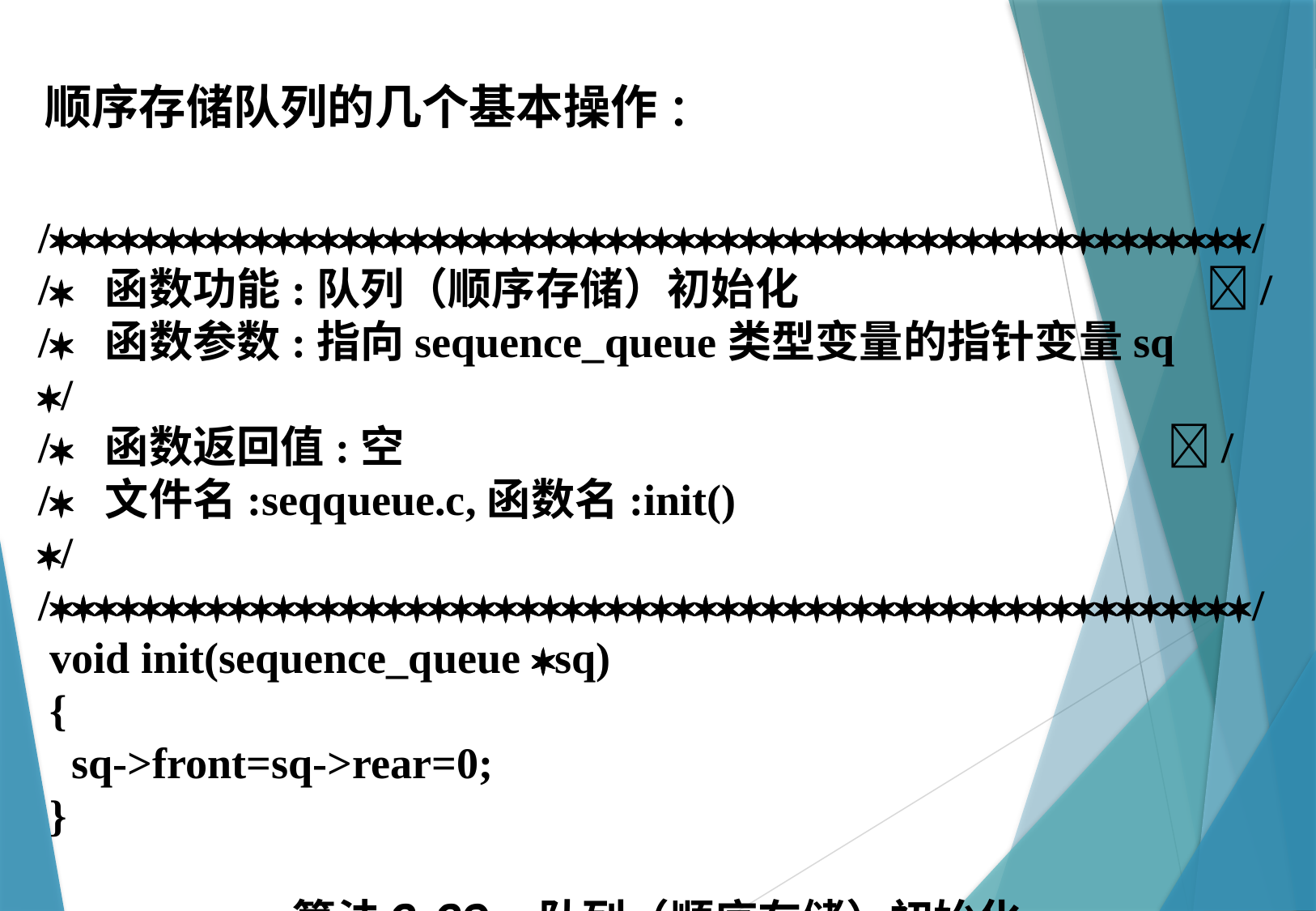

顺序存储队列的几个基本操作:
/∗∗∗∗∗∗∗∗∗∗∗∗∗∗∗∗∗∗∗∗∗∗∗∗∗∗∗∗∗∗∗∗∗∗∗∗∗∗∗∗∗∗∗∗∗∗∗∗∗∗∗∗∗∗/
/∗  函数功能:队列（顺序存储）初始化                                         ∗/
/∗  函数参数:指向sequence_queue类型变量的指针变量sq          ∗/
/∗  函数返回值:空                                                                             ∗/
/∗  文件名:seqqueue.c,函数名:init()                 	                        ∗/
/∗∗∗∗∗∗∗∗∗∗∗∗∗∗∗∗∗∗∗∗∗∗∗∗∗∗∗∗∗∗∗∗∗∗∗∗∗∗∗∗∗∗∗∗∗∗∗∗∗∗∗∗∗∗/
 void init(sequence_queue ∗sq)
 {
   sq->front=sq->rear=0;
 }

算法2.20  队列（顺序存储）初始化